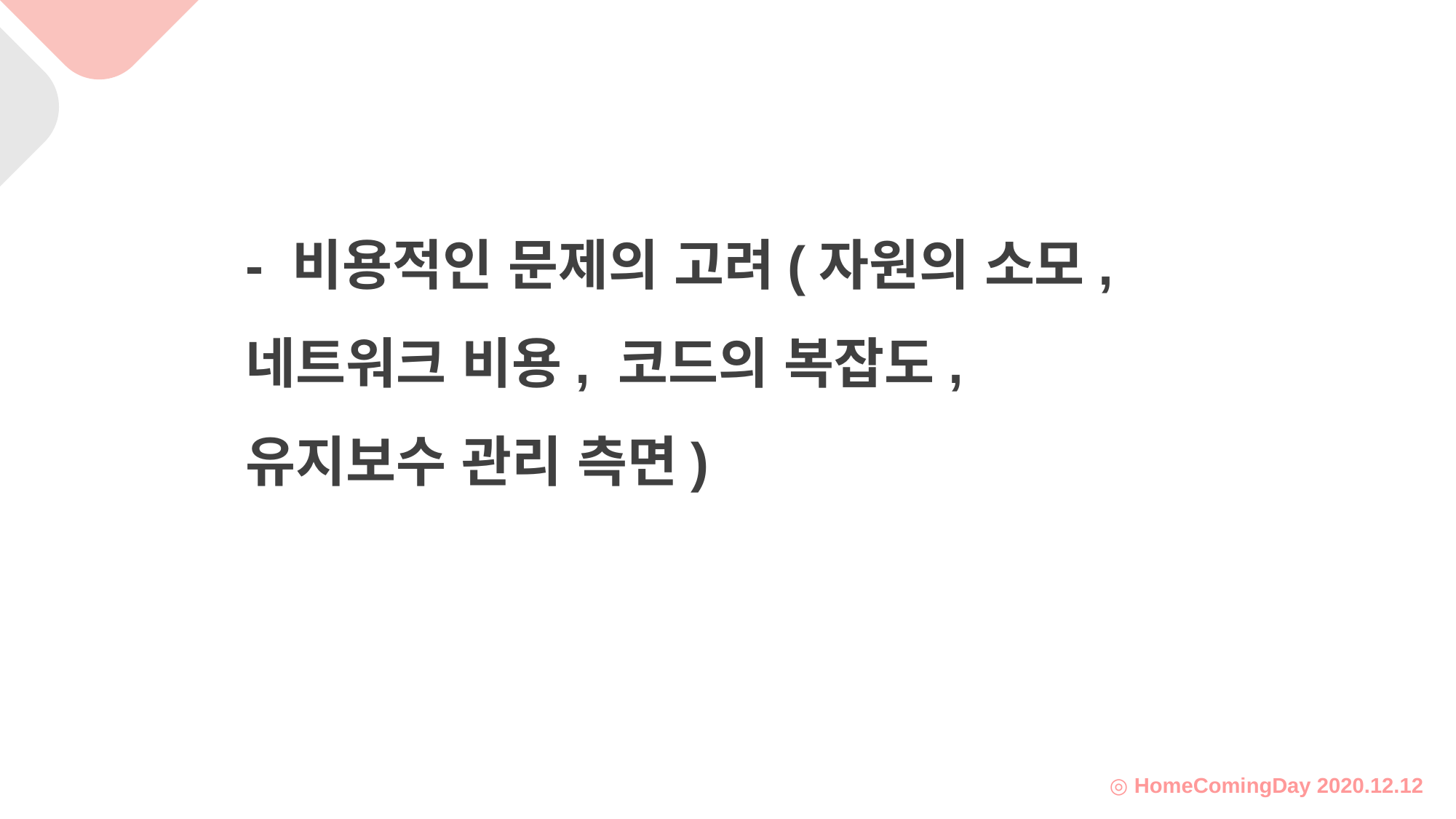

- 비용적인 문제의 고려(자원의 소모, 네트워크 비용, 코드의 복잡도, 유지보수 관리 측면)

◎ HomeComingDay 2020.12.12